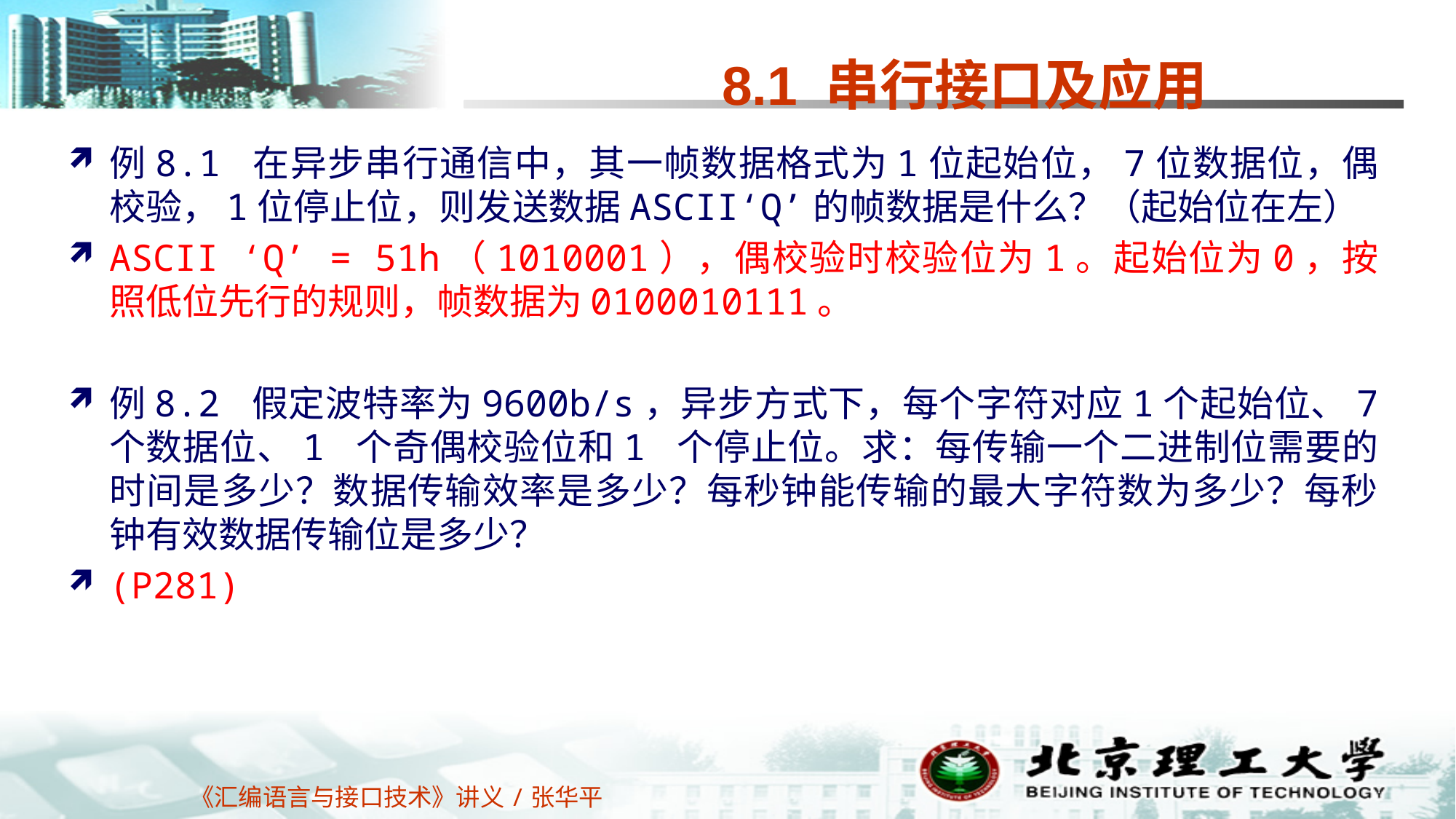

# 8.1 串行接口及应用
例8.1 在异步串行通信中，其一帧数据格式为1位起始位，7位数据位，偶校验，1位停止位，则发送数据ASCII‘Q’的帧数据是什么？（起始位在左）
ASCII ‘Q’ = 51h（1010001），偶校验时校验位为1。起始位为0，按照低位先行的规则，帧数据为0100010111。

例8.2 假定波特率为9600b/s，异步方式下，每个字符对应1个起始位、7 个数据位、1 个奇偶校验位和1 个停止位。求：每传输一个二进制位需要的时间是多少？数据传输效率是多少？每秒钟能传输的最大字符数为多少？每秒钟有效数据传输位是多少？
(P281)